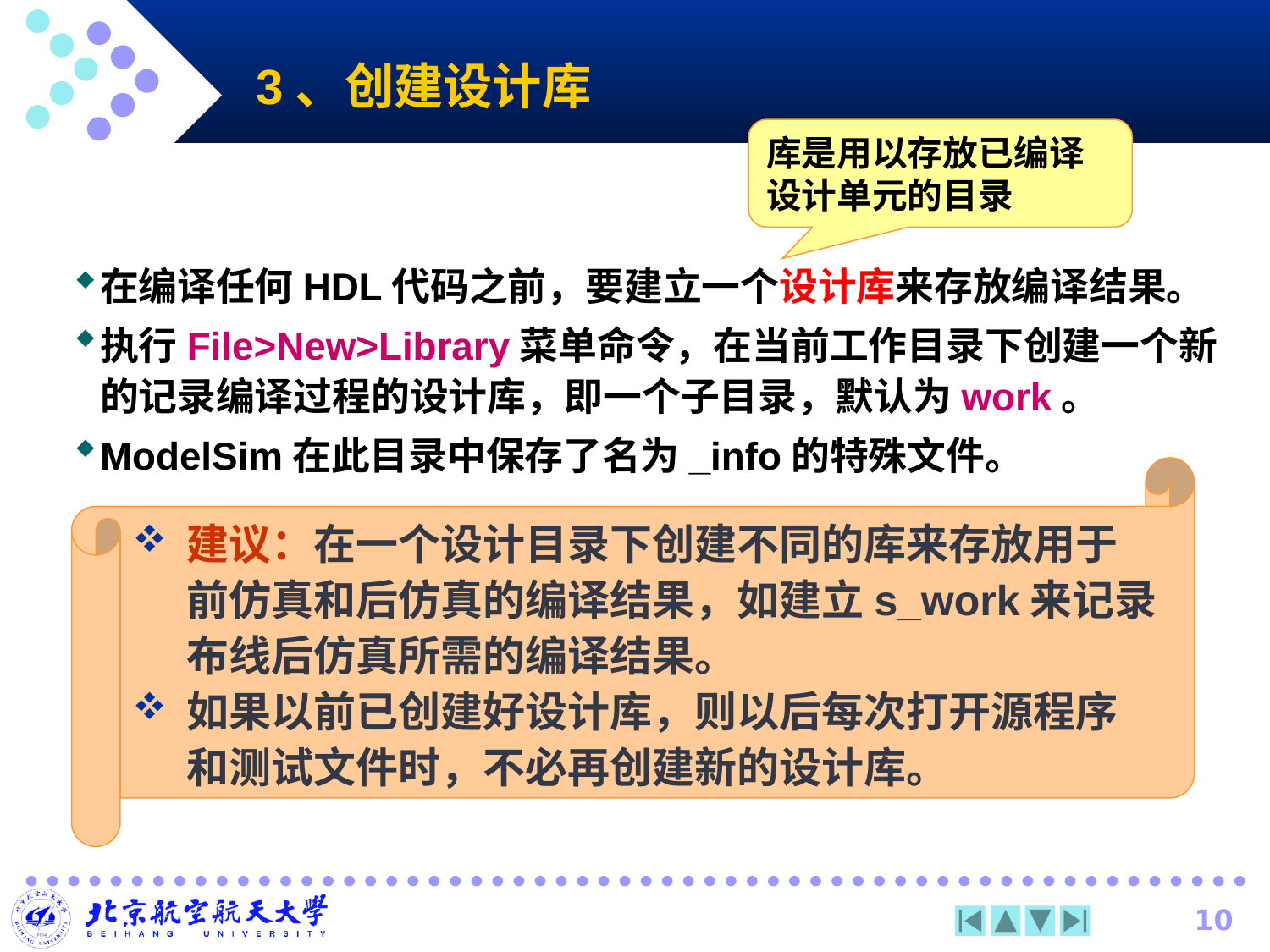

# 3、创建设计库
库是用以存放已编译设计单元的目录
在编译任何HDL代码之前，要建立一个设计库来存放编译结果。
执行File>New>Library菜单命令，在当前工作目录下创建一个新的记录编译过程的设计库，即一个子目录，默认为work。
ModelSim在此目录中保存了名为_info的特殊文件。
建议：在一个设计目录下创建不同的库来存放用于前仿真和后仿真的编译结果，如建立s_work来记录布线后仿真所需的编译结果。
如果以前已创建好设计库，则以后每次打开源程序和测试文件时，不必再创建新的设计库。
10